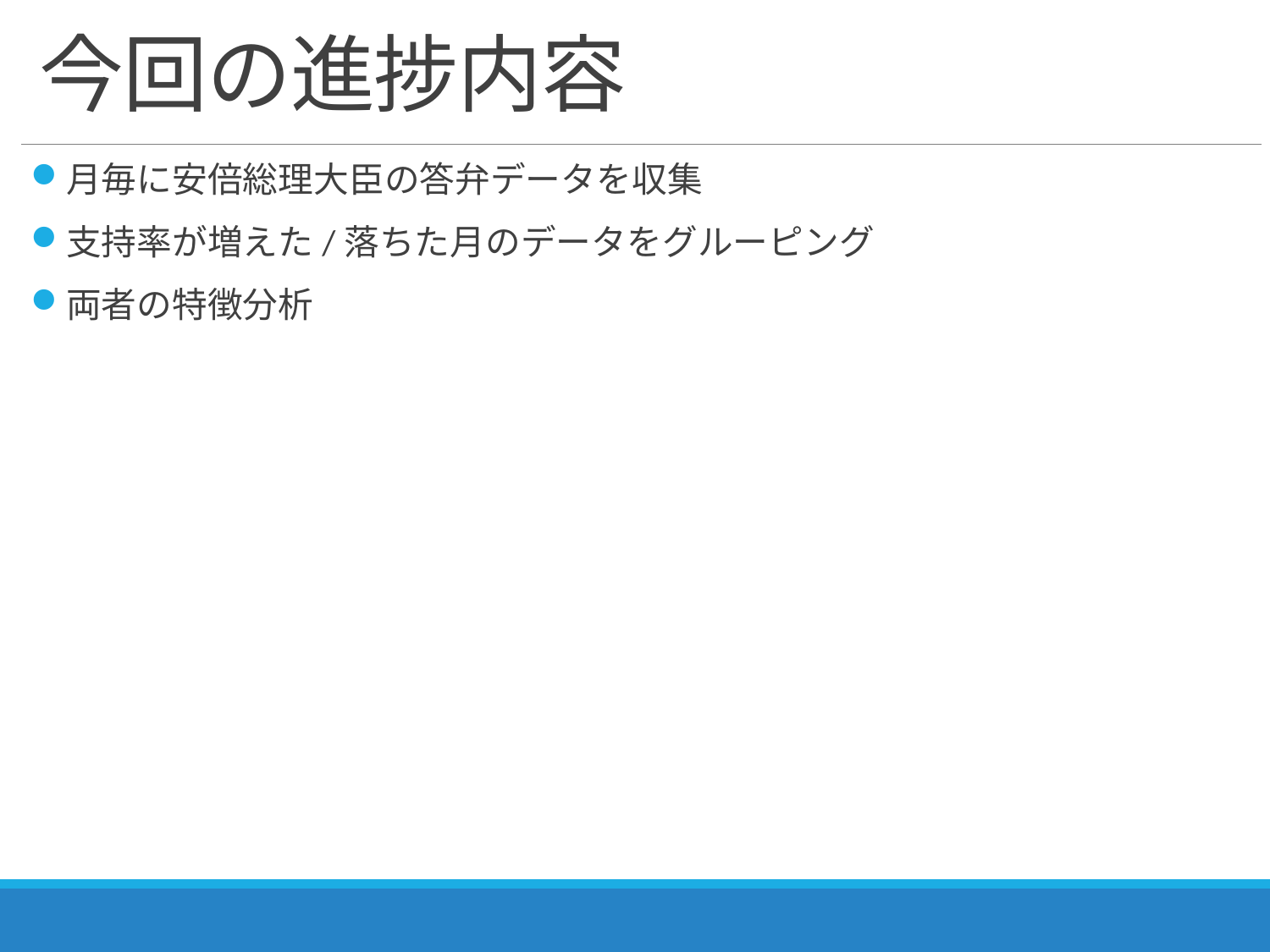

# 今回の進捗内容
月毎に安倍総理大臣の答弁データを収集
支持率が増えた/落ちた月のデータをグルーピング
両者の特徴分析